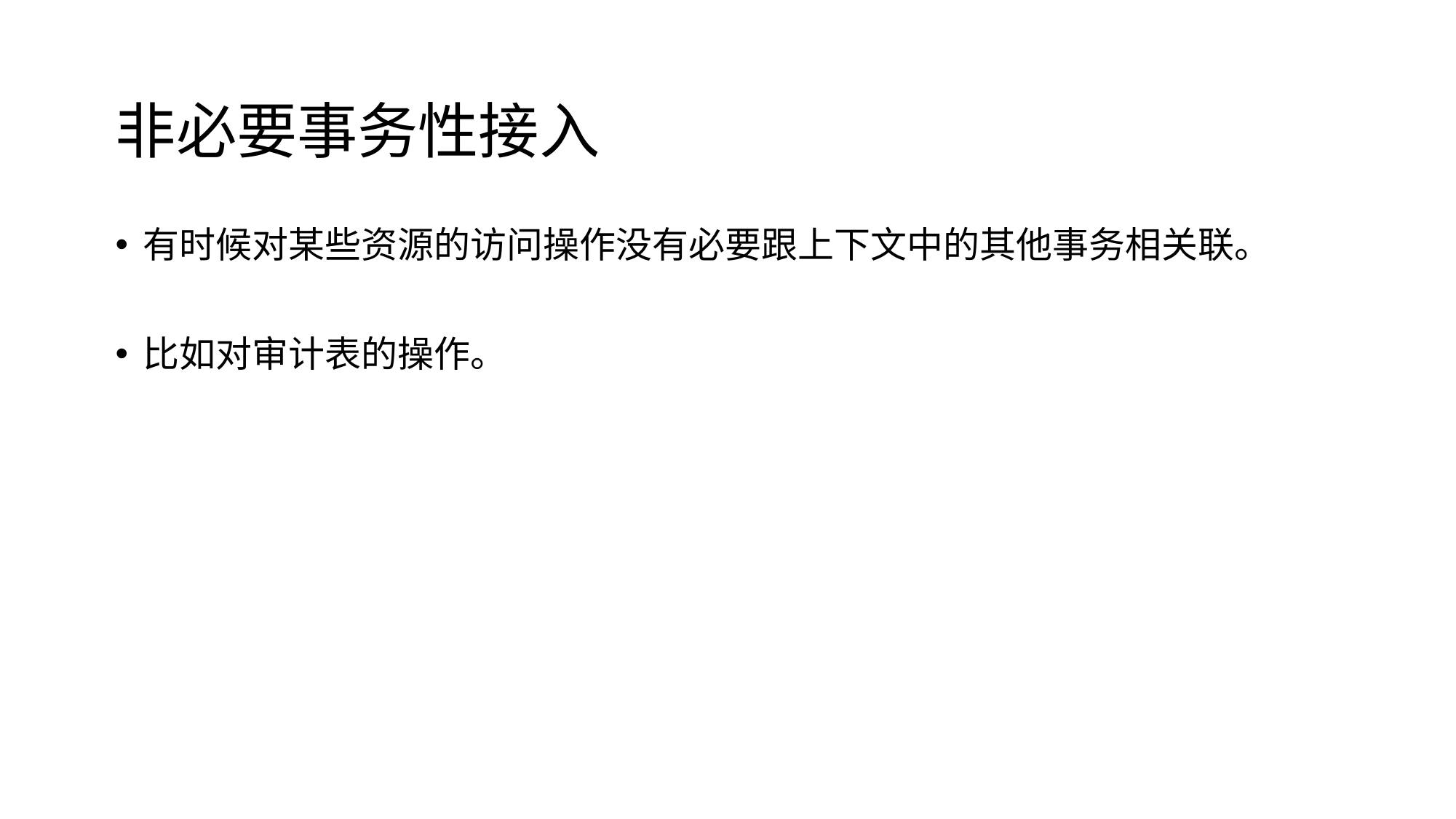

# 非必要事务性接入
有时候对某些资源的访问操作没有必要跟上下文中的其他事务相关联。

比如对审计表的操作。